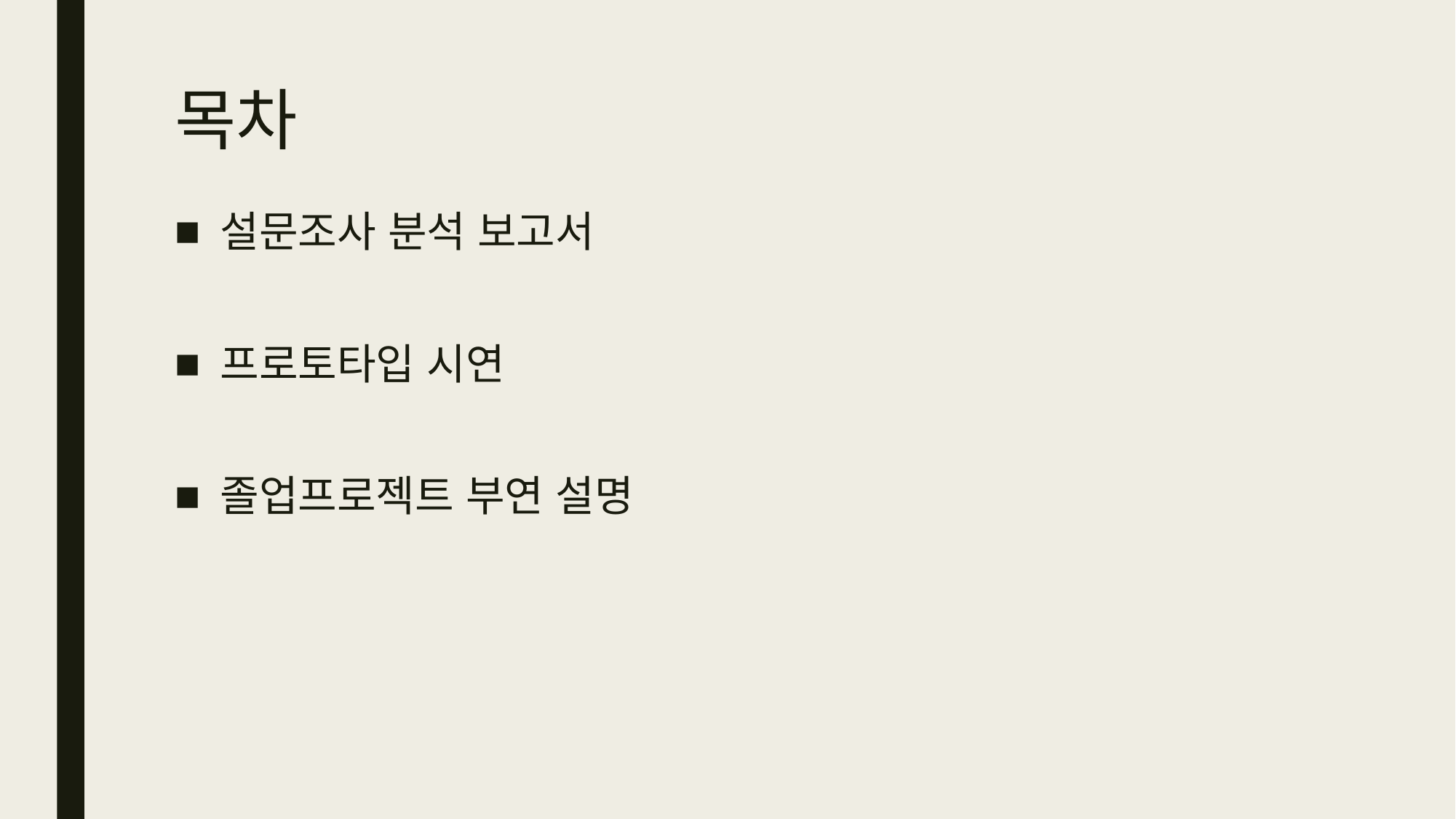

# 목차
설문조사 분석 보고서

프로토타입 시연

졸업프로젝트 부연 설명